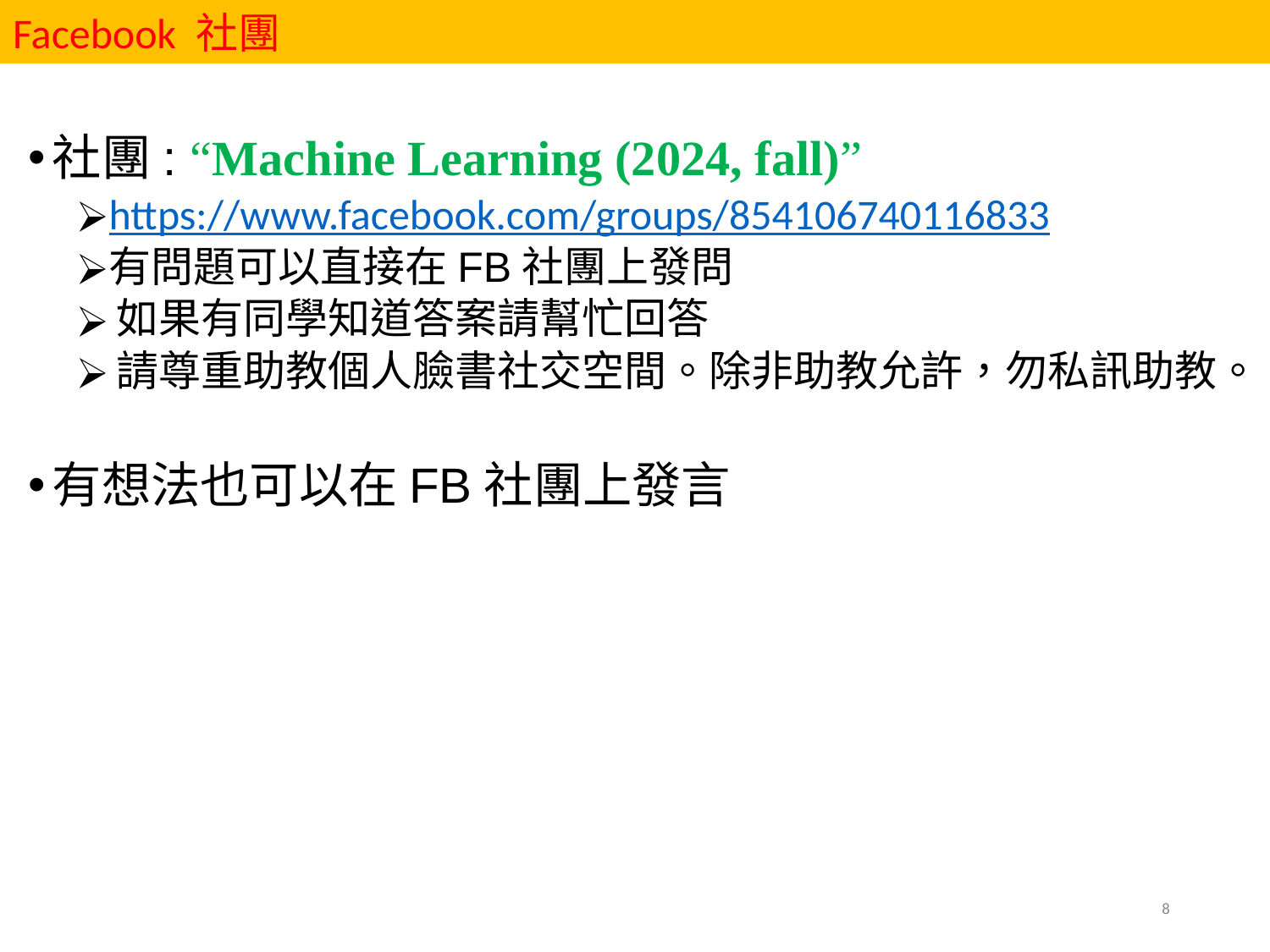

Facebook 社團
社團: “Machine Learning (2024, fall)”
https://www.facebook.com/groups/854106740116833
有問題可以直接在FB社團上發問
如果有同學知道答案請幫忙回答
請尊重助教個人臉書社交空間。除非助教允許，勿私訊助教。

有想法也可以在FB社團上發言
8